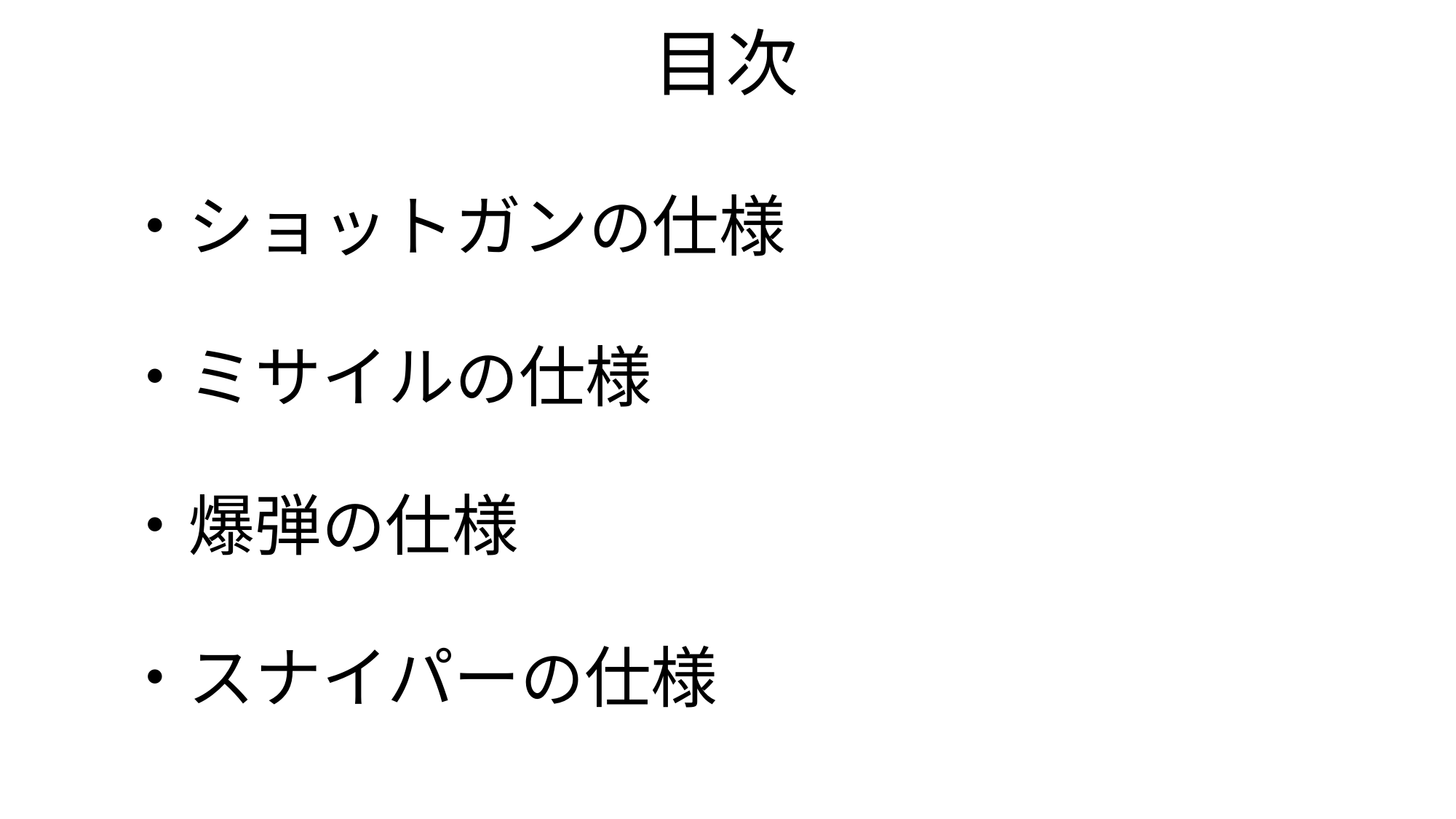

目次
・ショットガンの仕様
・ミサイルの仕様
・爆弾の仕様
・スナイパーの仕様